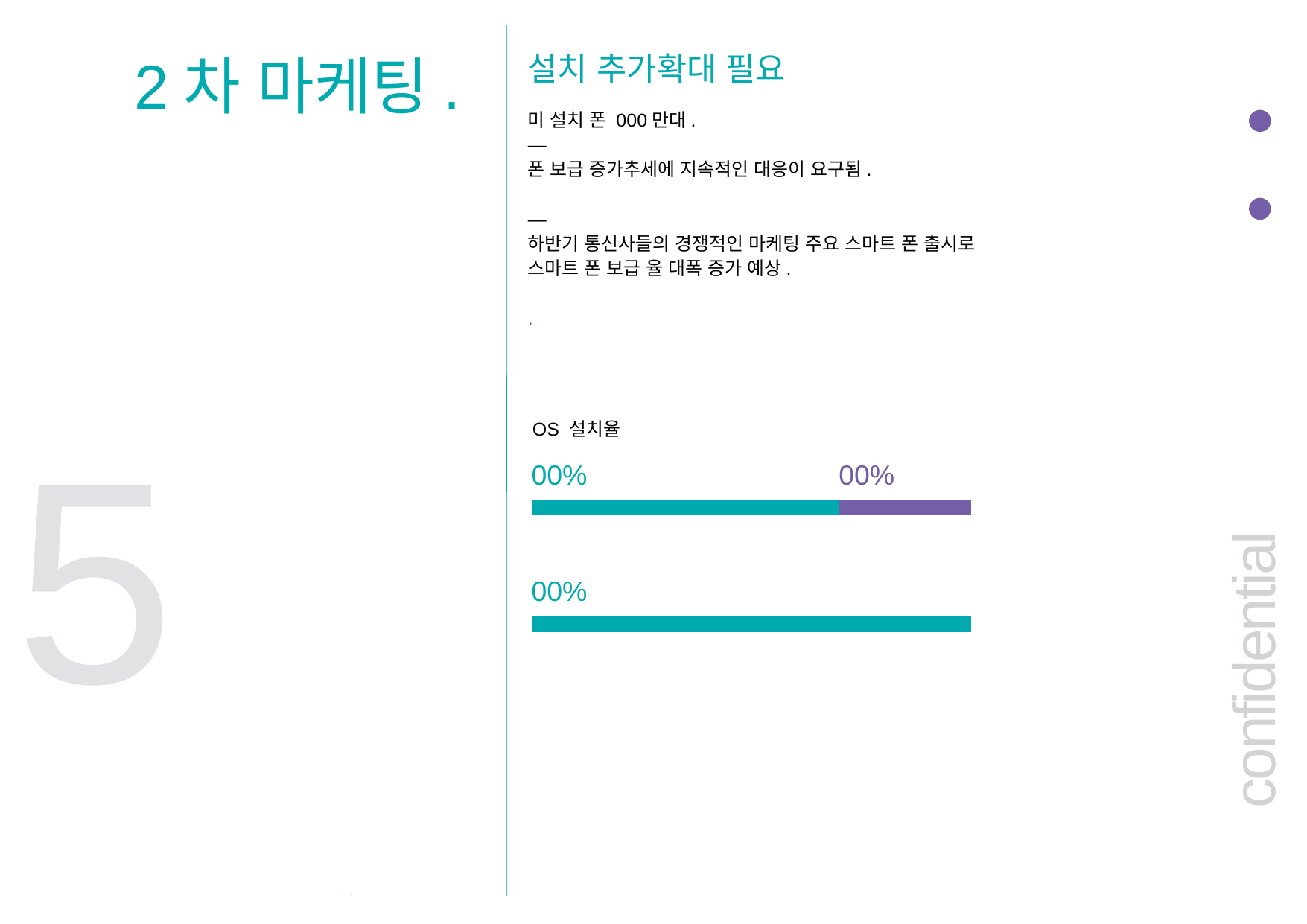

2차 마케팅.
설치 추가확대 필요
미 설치 폰 000만대.
―
폰 보급 증가추세에 지속적인 대응이 요구됨.

―
하반기 통신사들의 경쟁적인 마케팅 주요 스마트 폰 출시로
스마트 폰 보급 율 대폭 증가 예상.

.
OS 설치율
5
00%
00%
00%
confidential